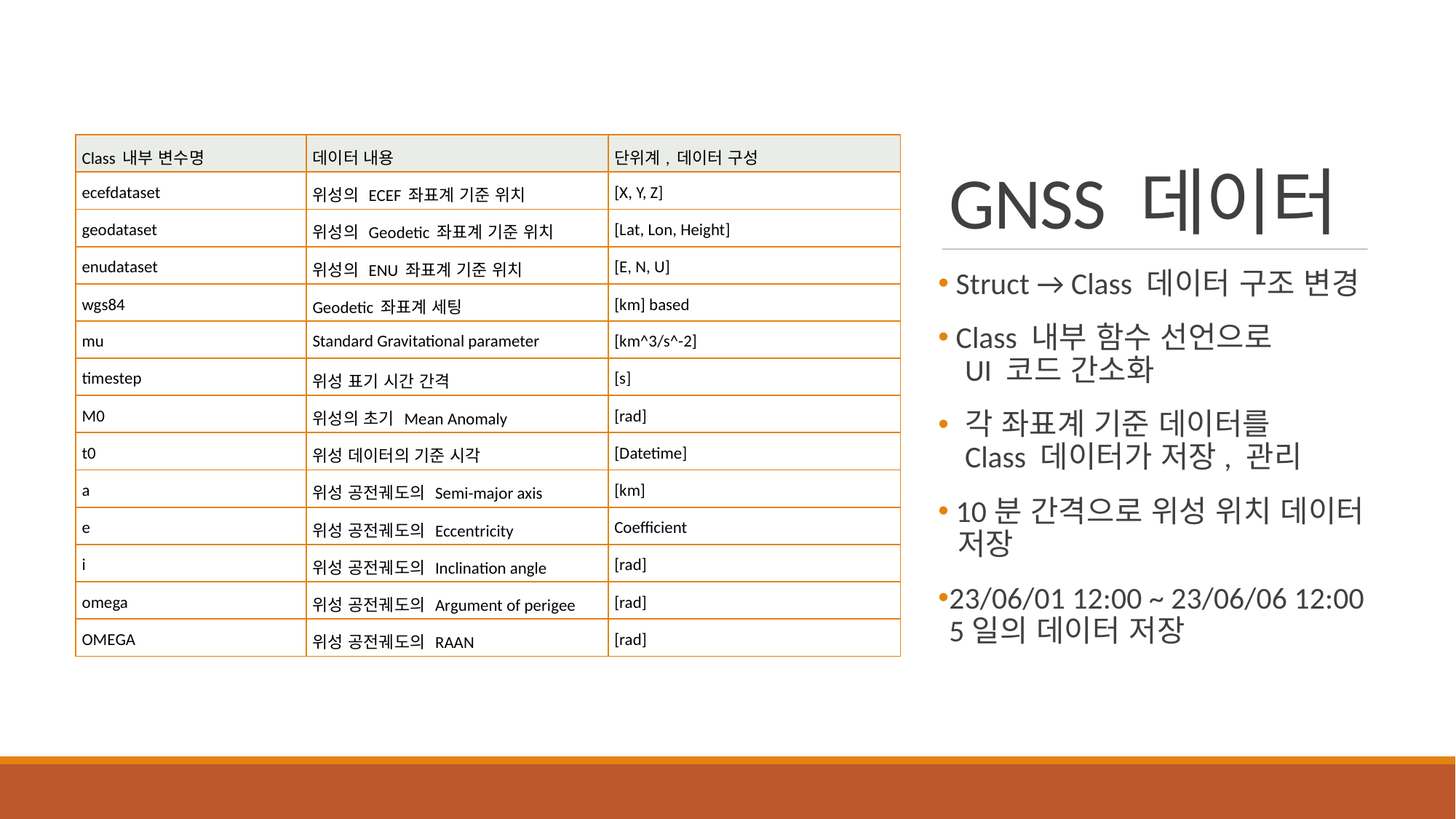

# GNSS 데이터
| Class 내부 변수명 | 데이터 내용 | 단위계, 데이터 구성 |
| --- | --- | --- |
| ecefdataset | 위성의 ECEF 좌표계 기준 위치 | [X, Y, Z] |
| geodataset | 위성의 Geodetic 좌표계 기준 위치 | [Lat, Lon, Height] |
| enudataset | 위성의 ENU 좌표계 기준 위치 | [E, N, U] |
| wgs84 | Geodetic 좌표계 세팅 | [km] based |
| mu | Standard Gravitational parameter | [km^3/s^-2] |
| timestep | 위성 표기 시간 간격 | [s] |
| M0 | 위성의 초기 Mean Anomaly | [rad] |
| t0 | 위성 데이터의 기준 시각 | [Datetime] |
| a | 위성 공전궤도의 Semi-major axis | [km] |
| e | 위성 공전궤도의 Eccentricity | Coefficient |
| i | 위성 공전궤도의 Inclination angle | [rad] |
| omega | 위성 공전궤도의 Argument of perigee | [rad] |
| OMEGA | 위성 공전궤도의 RAAN | [rad] |
 Struct → Class 데이터 구조 변경
 Class 내부 함수 선언으로
 UI 코드 간소화
 각 좌표계 기준 데이터를
 Class 데이터가 저장, 관리
 10분 간격으로 위성 위치 데이터
 저장
23/06/01 12:00 ~ 23/06/06 12:00
5일의 데이터 저장